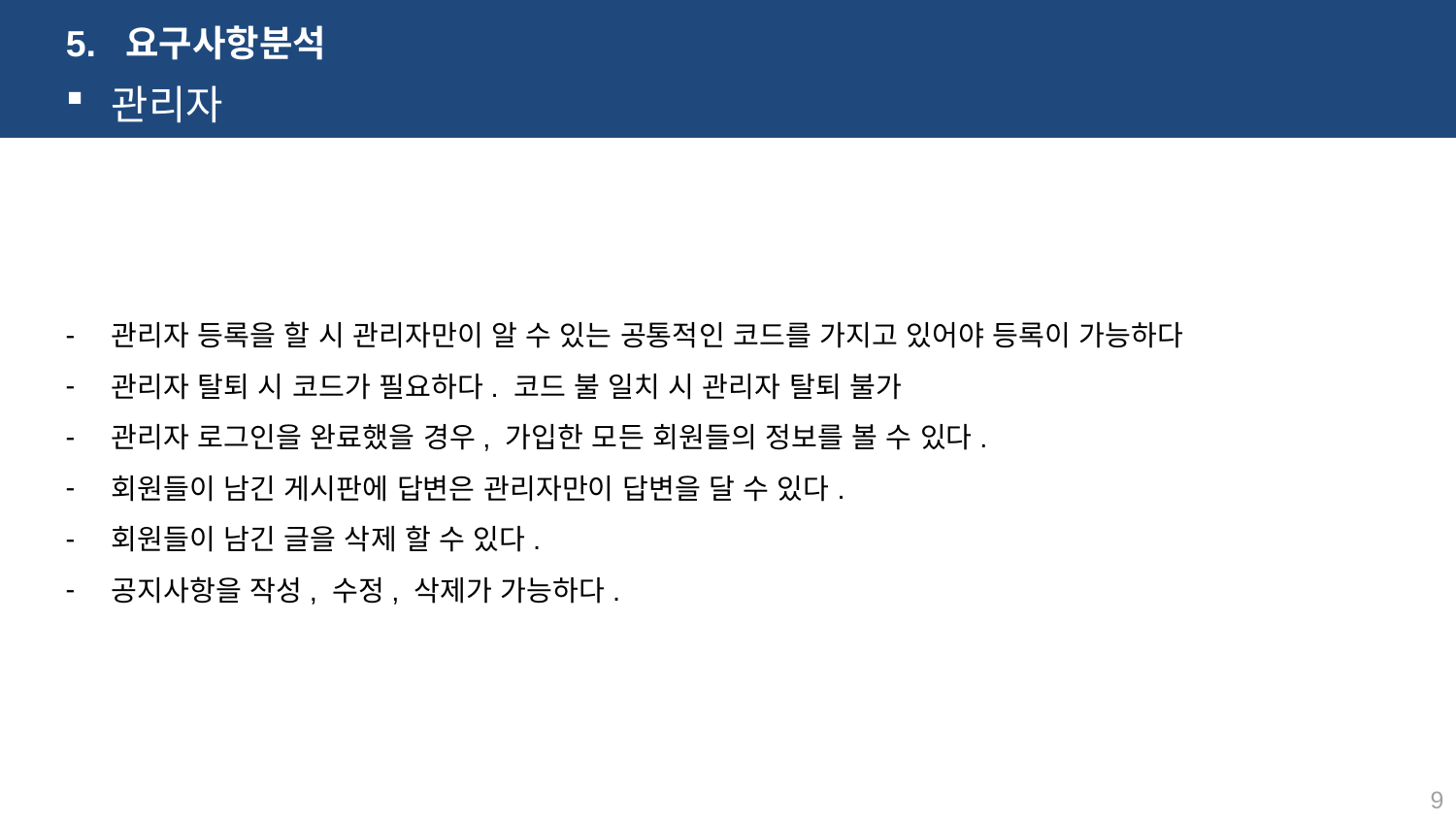

5.  요구사항분석
관리자
관리자 등록을 할 시 관리자만이 알 수 있는 공통적인 코드를 가지고 있어야 등록이 가능하다
관리자 탈퇴 시 코드가 필요하다. 코드 불 일치 시 관리자 탈퇴 불가
관리자 로그인을 완료했을 경우, 가입한 모든 회원들의 정보를 볼 수 있다.
회원들이 남긴 게시판에 답변은 관리자만이 답변을 달 수 있다.
회원들이 남긴 글을 삭제 할 수 있다.
공지사항을 작성, 수정, 삭제가 가능하다.
9